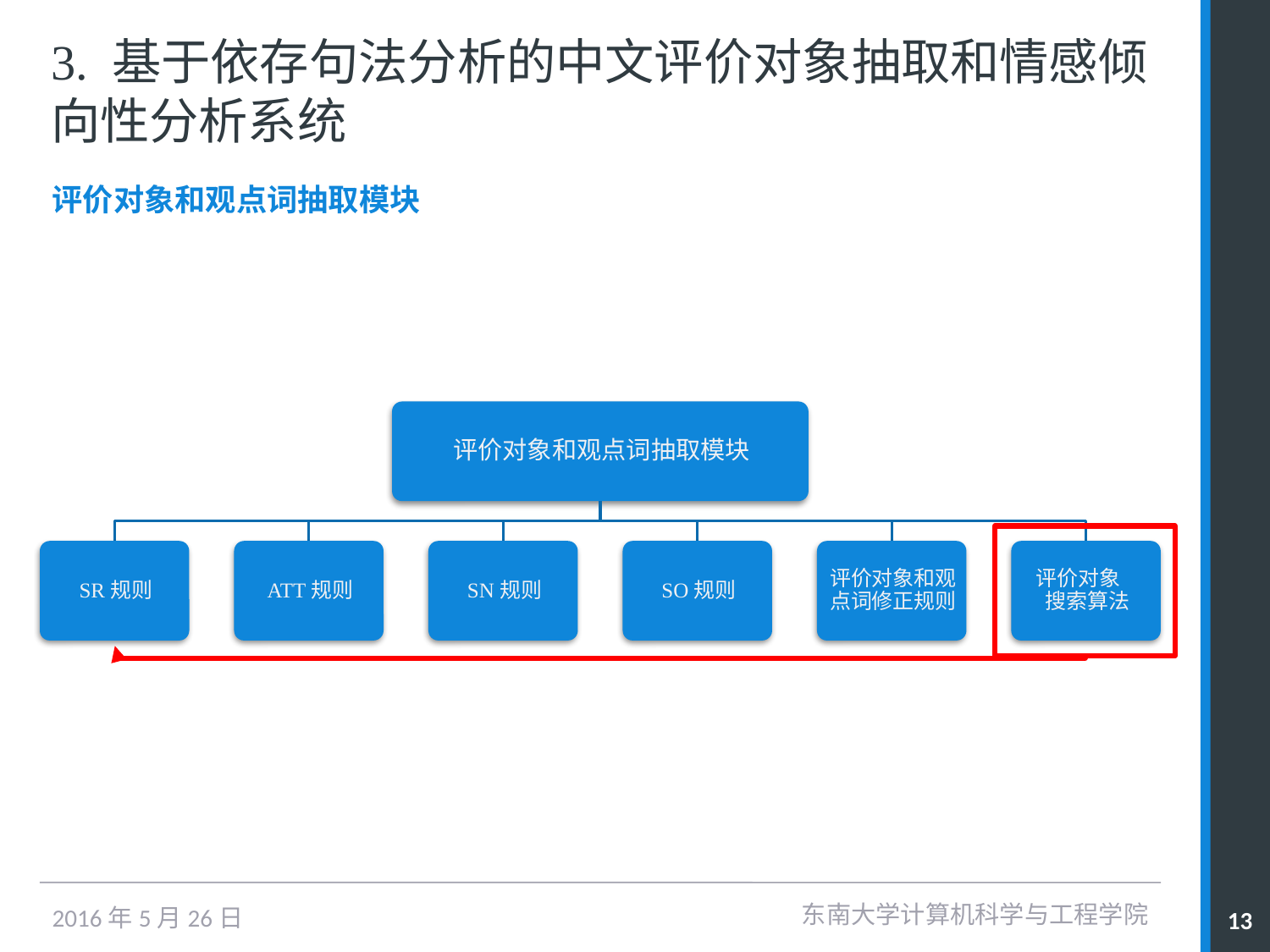

# 3. 基于依存句法分析的中文评价对象抽取和情感倾向性分析系统
评价对象和观点词抽取模块
评价对象和观点词抽取模块
SR规则
ATT规则
SN规则
SO规则
评价对象和观点词修正规则
评价对象     搜索算法

东南大学计算机科学与工程学院
13